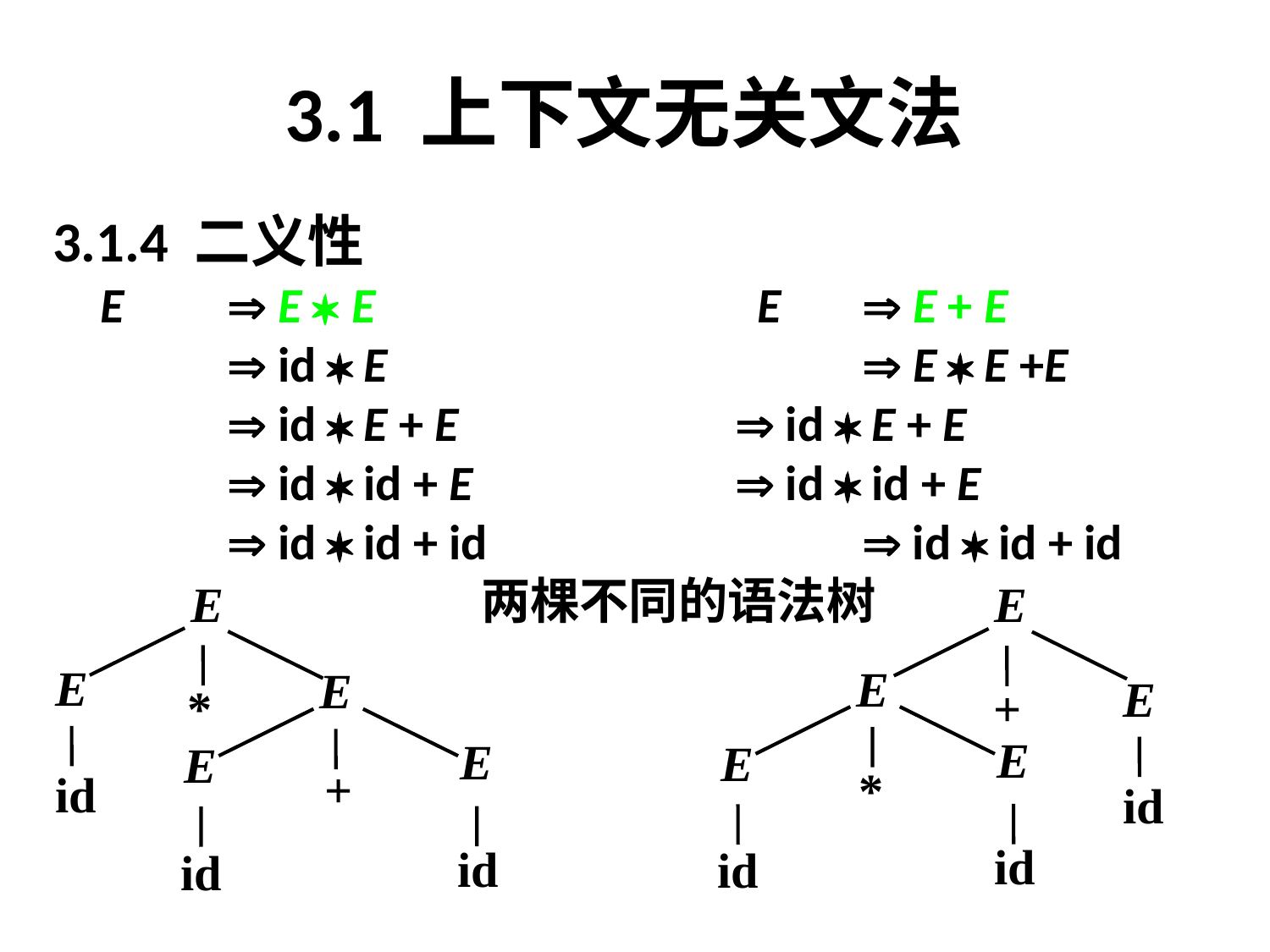

# 3.1 上下文无关文法
3.1.4 二义性
	E	⇒ E ∗ E 			  E	⇒ E + E
 		⇒ id ∗ E				⇒ E ∗ E +E
		⇒ id ∗ E + E			⇒ id ∗ E + E
		⇒ id ∗ id + E			⇒ id ∗ id + E
		⇒ id ∗ id + id			⇒ id ∗ id + id
				两棵不同的语法树
E
E

E
E
E
E
*
+

E

E
E
E

+
*
id
id

id
id
id
id